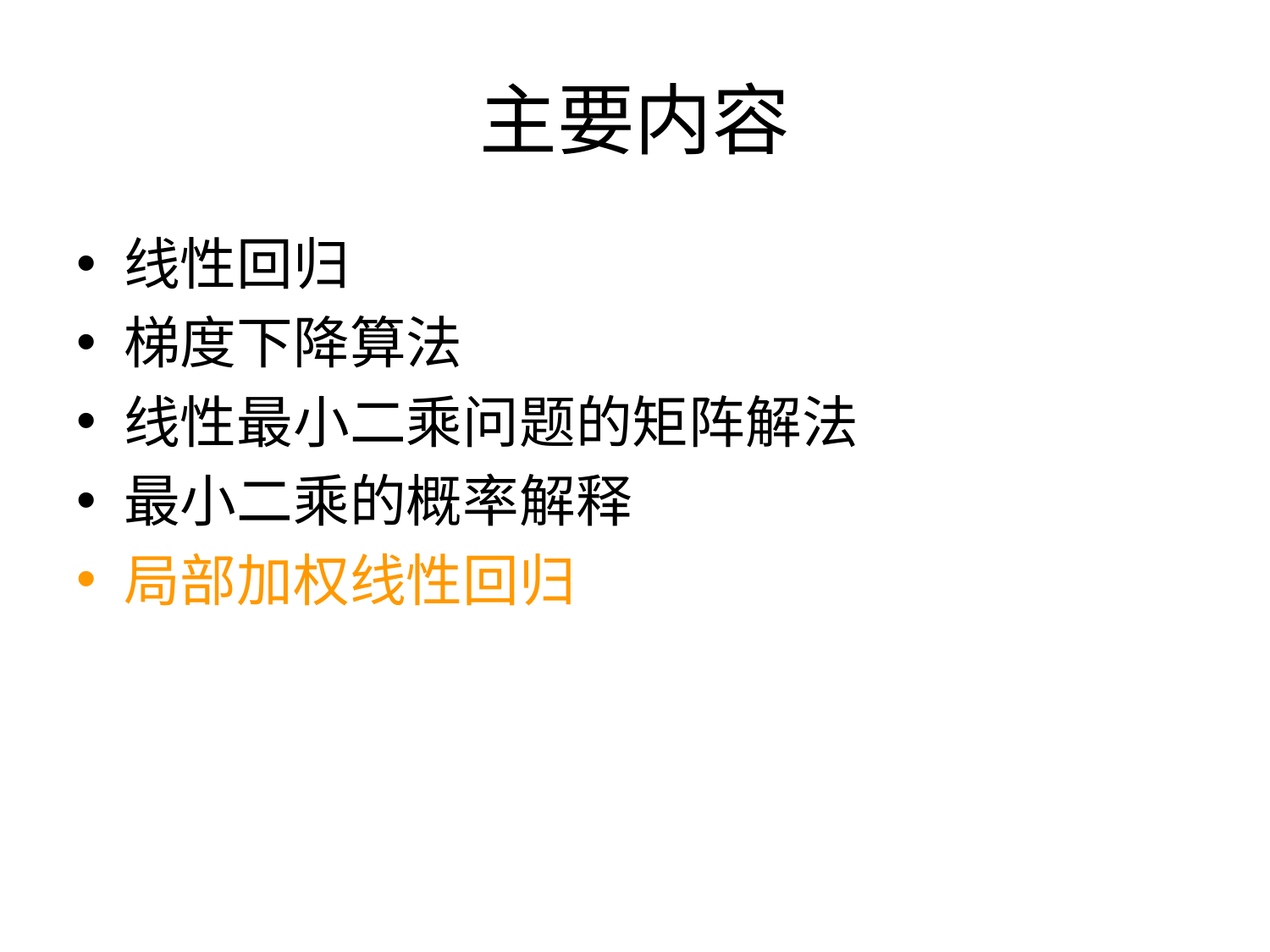

# 主要内容
线性回归
梯度下降算法
线性最小二乘问题的矩阵解法
最小二乘的概率解释
局部加权线性回归